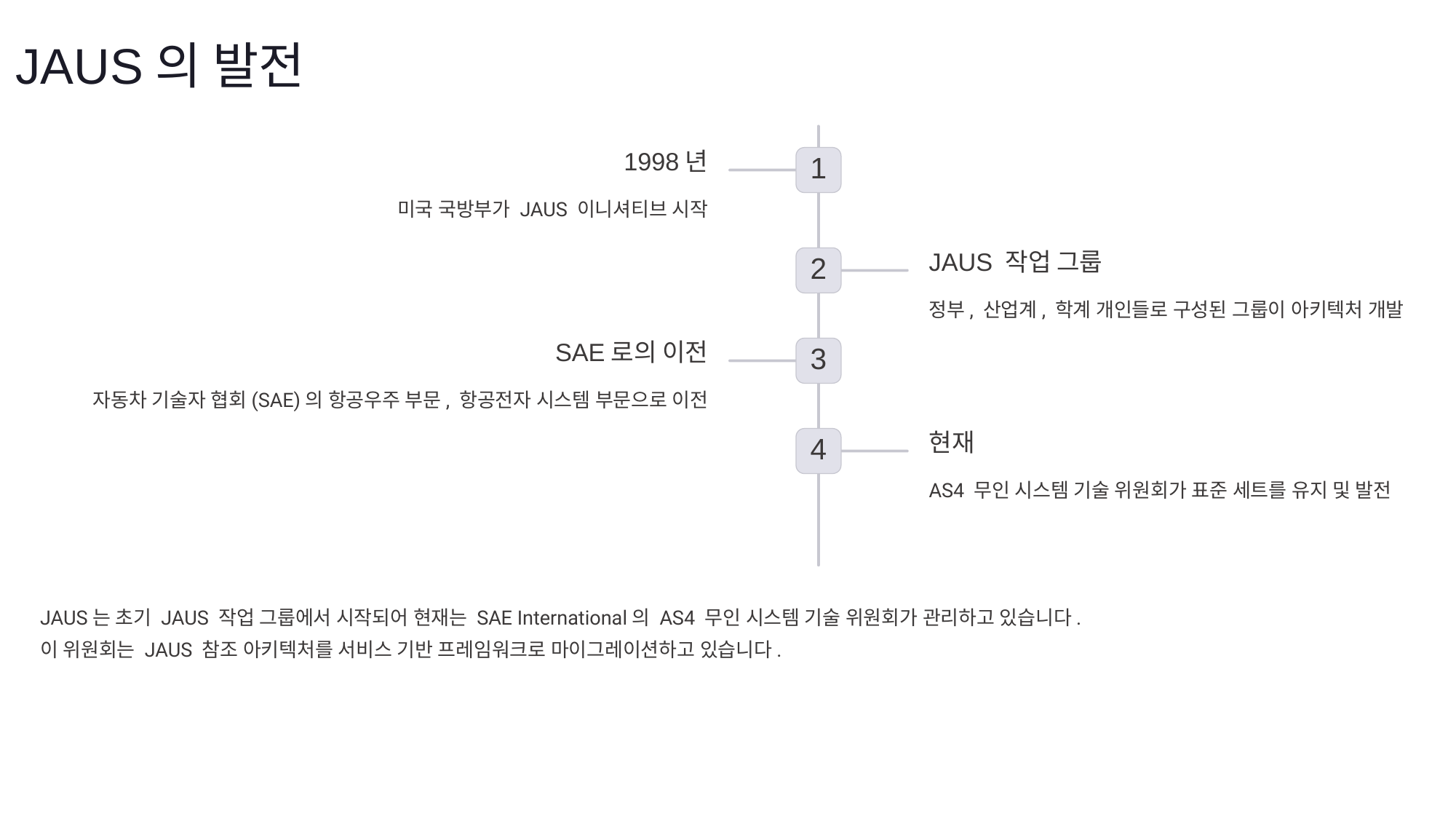

JAUS의 발전

1998년

1

미국 국방부가 JAUS 이니셔티브 시작
JAUS 작업 그룹

2

정부, 산업계, 학계 개인들로 구성된 그룹이 아키텍처 개발
SAE로의 이전

3

자동차 기술자 협회(SAE)의 항공우주 부문, 항공전자 시스템 부문으로 이전
현재

4

AS4 무인 시스템 기술 위원회가 표준 세트를 유지 및 발전
JAUS는 초기 JAUS 작업 그룹에서 시작되어 현재는 SAE International의 AS4 무인 시스템 기술 위원회가 관리하고 있습니다.
이 위원회는 JAUS 참조 아키텍처를 서비스 기반 프레임워크로 마이그레이션하고 있습니다.